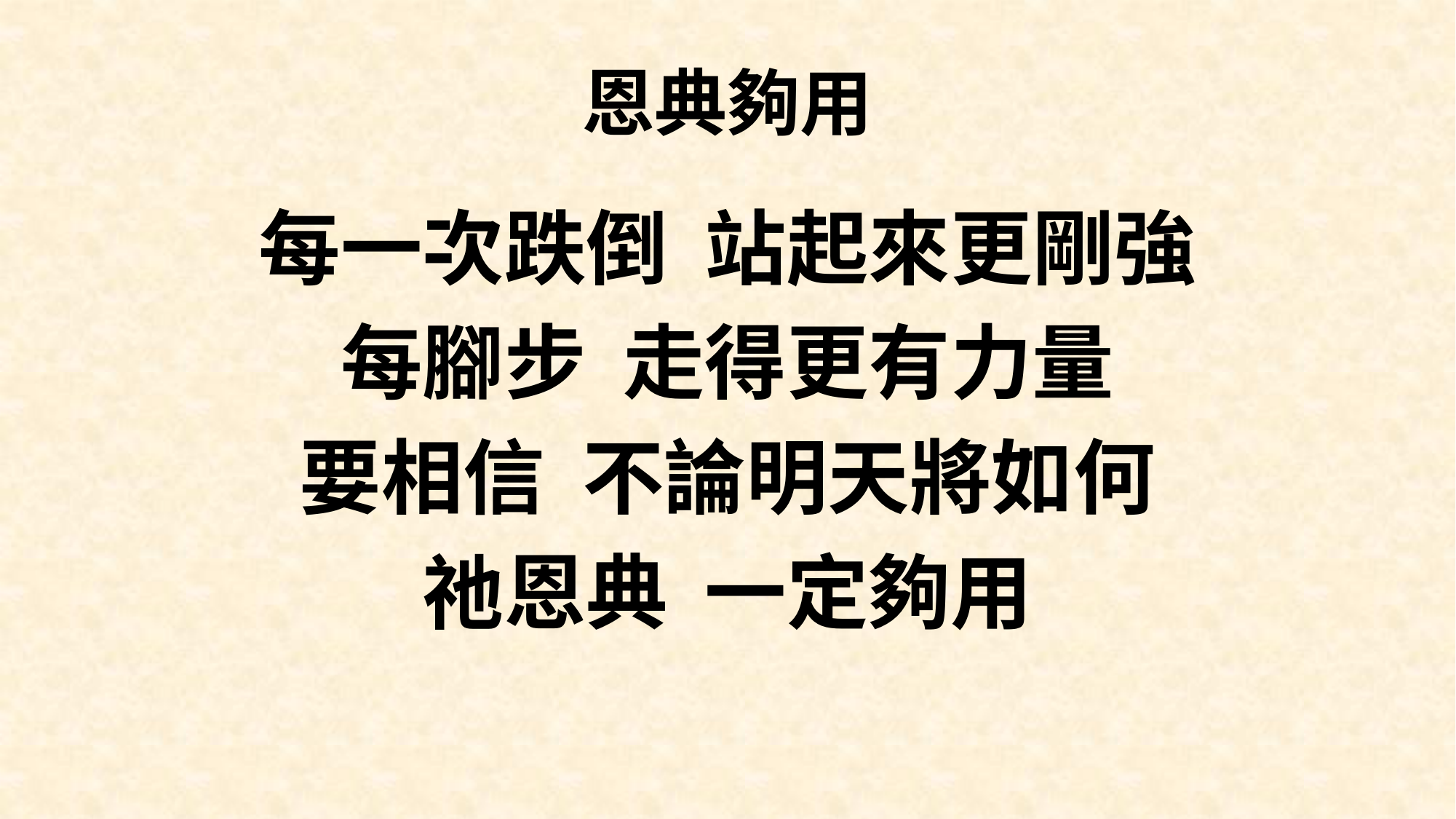

# 恩典夠用
每一次跌倒  站起來更剛強
每腳步  走得更有力量
要相信  不論明天將如何
祂恩典  一定夠用